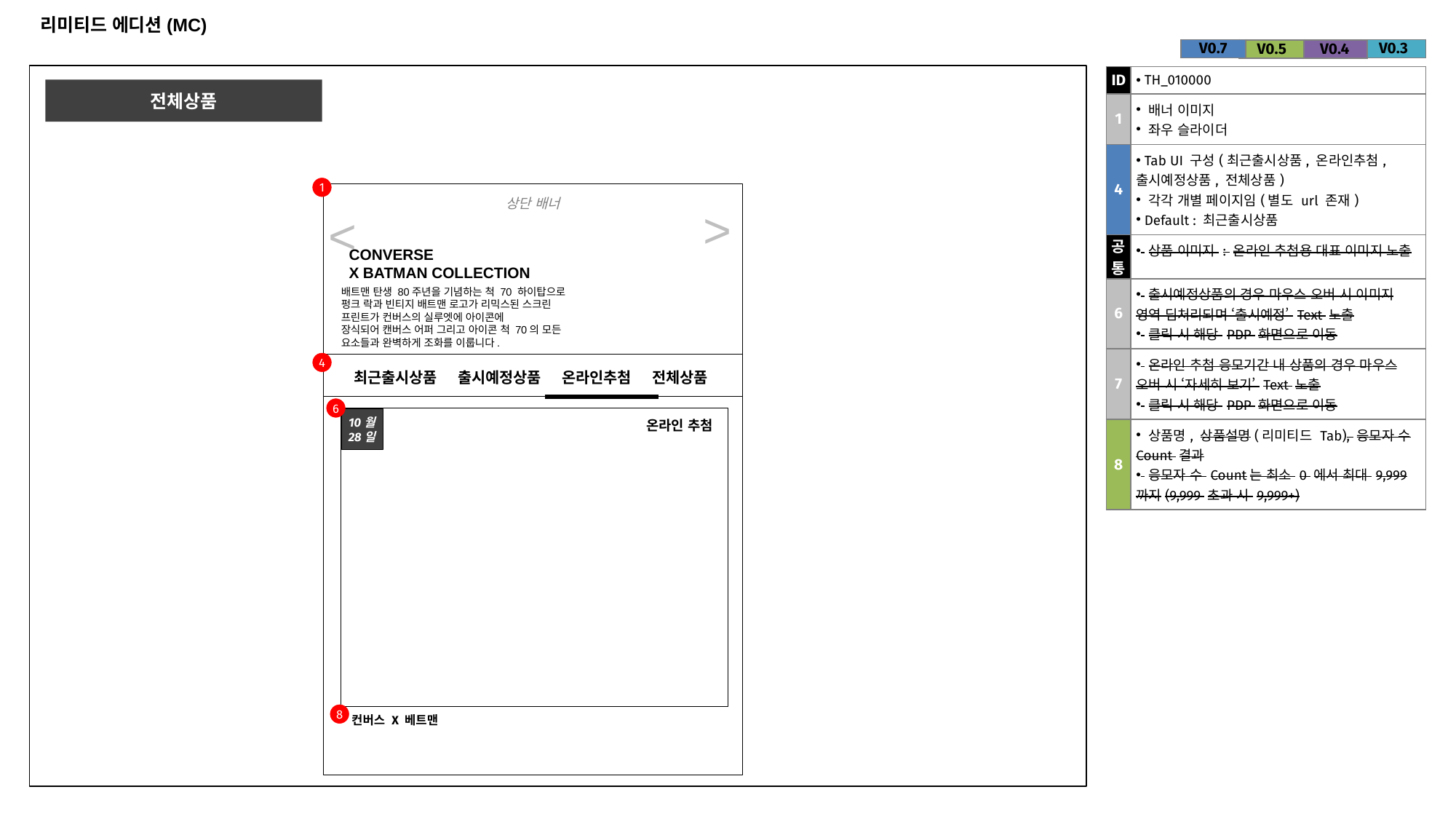

# 리미티드 에디션(MC)
| V0.7 |
| --- |
| V0.3 |
| --- |
| V0.5 |
| --- |
| V0.4 |
| --- |

| ID | TH\_010000 |
| --- | --- |
| 1 | 배너 이미지 좌우 슬라이더 |
| 4 | Tab UI 구성(최근출시상품, 온라인추첨, 출시예정상품, 전체상품) 각각 개별 페이지임(별도 url 존재) Default : 최근출시상품 |
| 공통 | 상품 이미지 : 온라인 추첨용 대표 이미지 노출 |
| 6 | 출시예정상품의 경우 마우스 오버 시 이미지 영역 딤처리되며 ‘출시예정’ Text 노출 클릭 시 해당 PDP 화면으로 이동 |
| 7 | 온라인 추첨 응모기간 내 상품의 경우 마우스 오버 시 ‘자세히 보기’ Text 노출 클릭 시 해당 PDP 화면으로 이동 |
| 8 | 상품명, 상품설명(리미티드 Tab), 응모자 수 Count 결과 응모자 수 Count는 최소 0 에서 최대 9,999 까지(9,999 초과 시 9,999+) |
전체상품
1
상단 배너

<
<
CONVERSE
X BATMAN COLLECTION
배트맨 탄생 80주년을 기념하는 척 70 하이탑으로 펑크 락과 빈티지 배트맨 로고가 리믹스된 스크린 프린트가 컨버스의 실루엣에 아이콘에
장식되어 캔버스 어퍼 그리고 아이콘 척 70의 모든 요소들과 완벽하게 조화를 이룹니다.
4

최근출시상품     출시예정상품     온라인추첨     전체상품

6

10월
28일
온라인 추첨
8
컨버스 X 베트맨